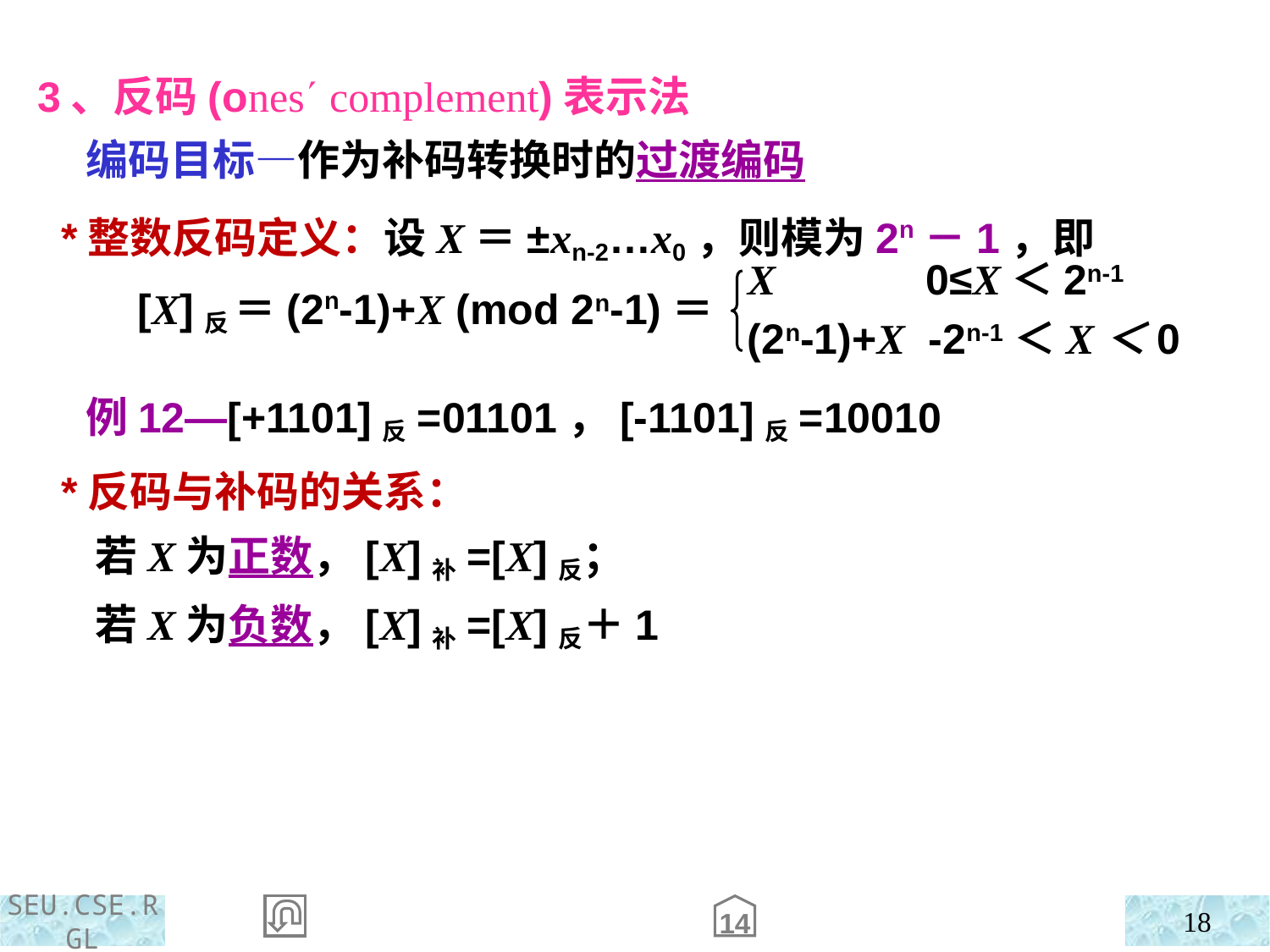

3、反码(ones′ complement)表示法
    编码目标—作为补码转换时的过渡编码
  *整数反码定义：设X＝±xn-2…x0，则模为2n－1，即
X             0≤X＜2n-1
(2n-1)+X  -2n-1＜X＜0

[X]反 ＝(2n-1)+X (mod 2n-1)＝
    例12—[+1101]反=01101，[-1101]反=10010
  *反码与补码的关系：
     若X为正数，[X]补=[X]反；
     若X为负数，[X]补=[X]反＋1
14

18